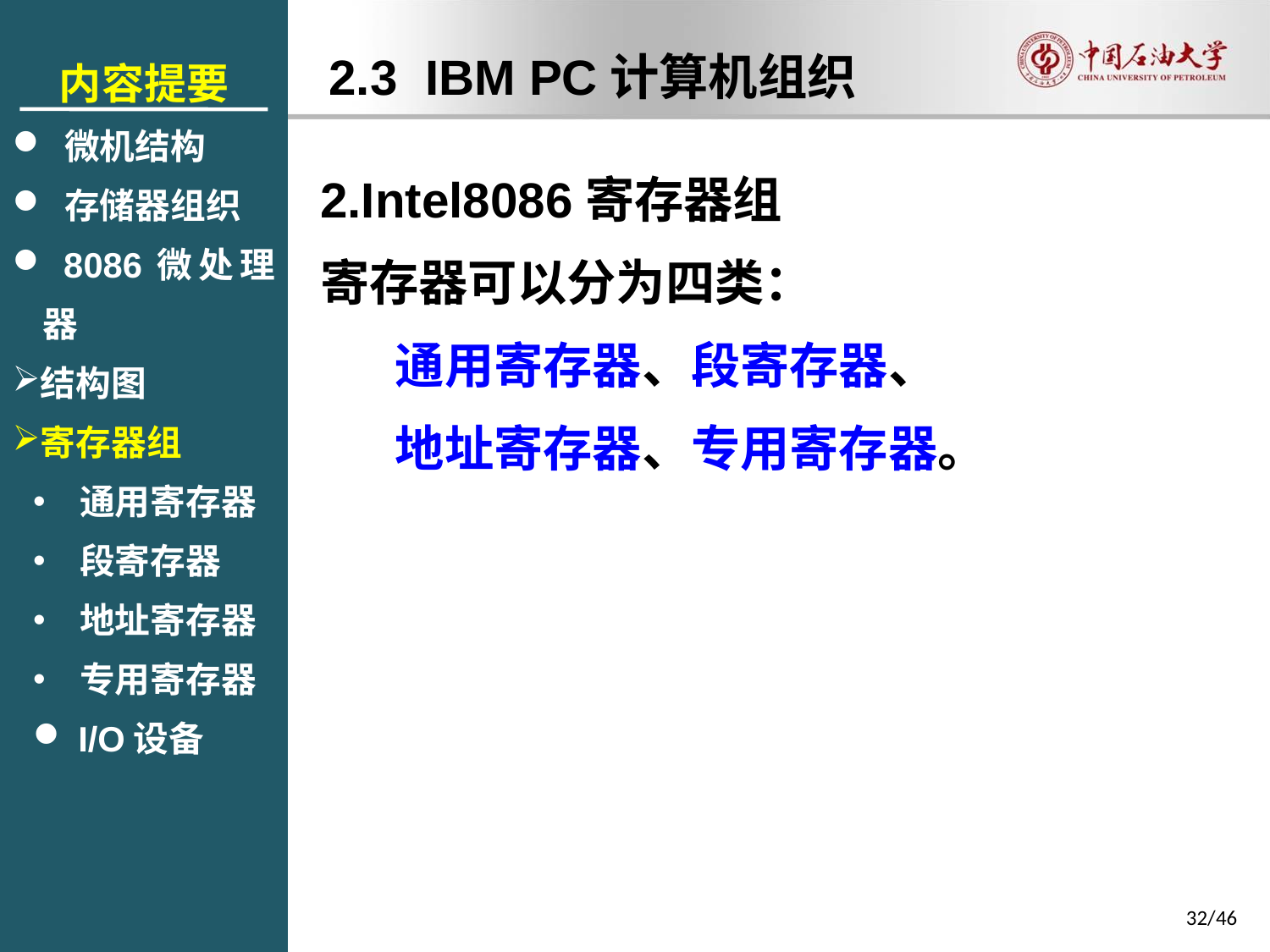

内容提要
 微机结构
 存储器组织
 8086微处理器
结构图
寄存器组
 通用寄存器
 段寄存器
 地址寄存器
 专用寄存器
 I/O设备
2.3  IBM PC计算机组织
2.Intel8086寄存器组
寄存器可以分为四类：
通用寄存器、段寄存器、
地址寄存器、专用寄存器。
32/46